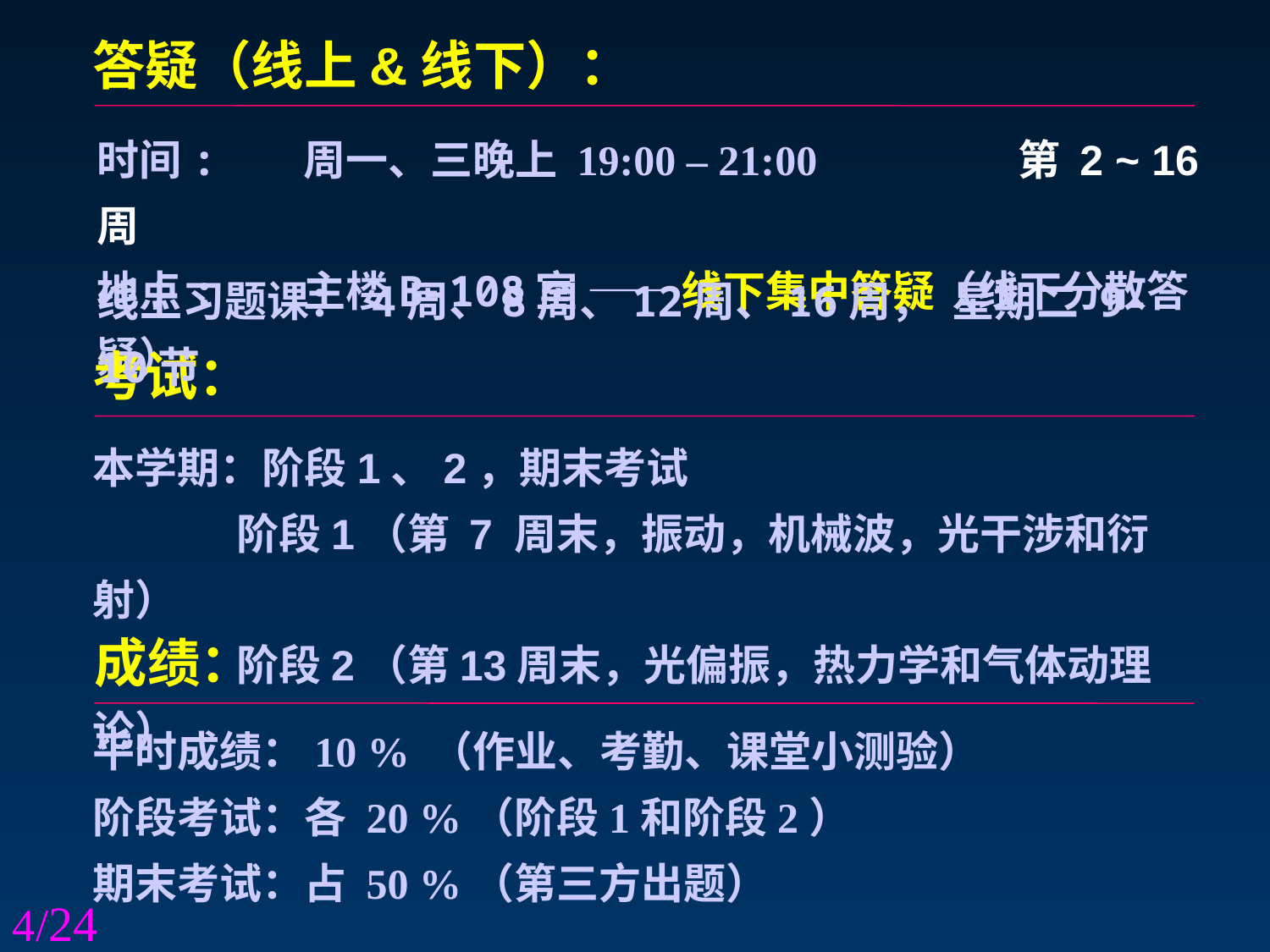

答疑（线上&线下）：

时间:   周一、三晚上 19:00 – 21:00                  第 2 ~ 16 周
地点:   主楼B-108室 —— 线下集中答疑（线下分散答疑）
线上习题课： 4周、8周、12周、16周，  星期二 9-10节
考试：

本学期：阶段1、2，期末考试
              阶段1（第 7 周末，振动，机械波，光干涉和衍射）
              阶段2（第13周末，光偏振，热力学和气体动理论）
成绩：
平时成绩：10 % （作业、考勤、课堂小测验）
阶段考试：各 20 %（阶段1和阶段2）
期末考试：占 50 %（第三方出题）

4/24